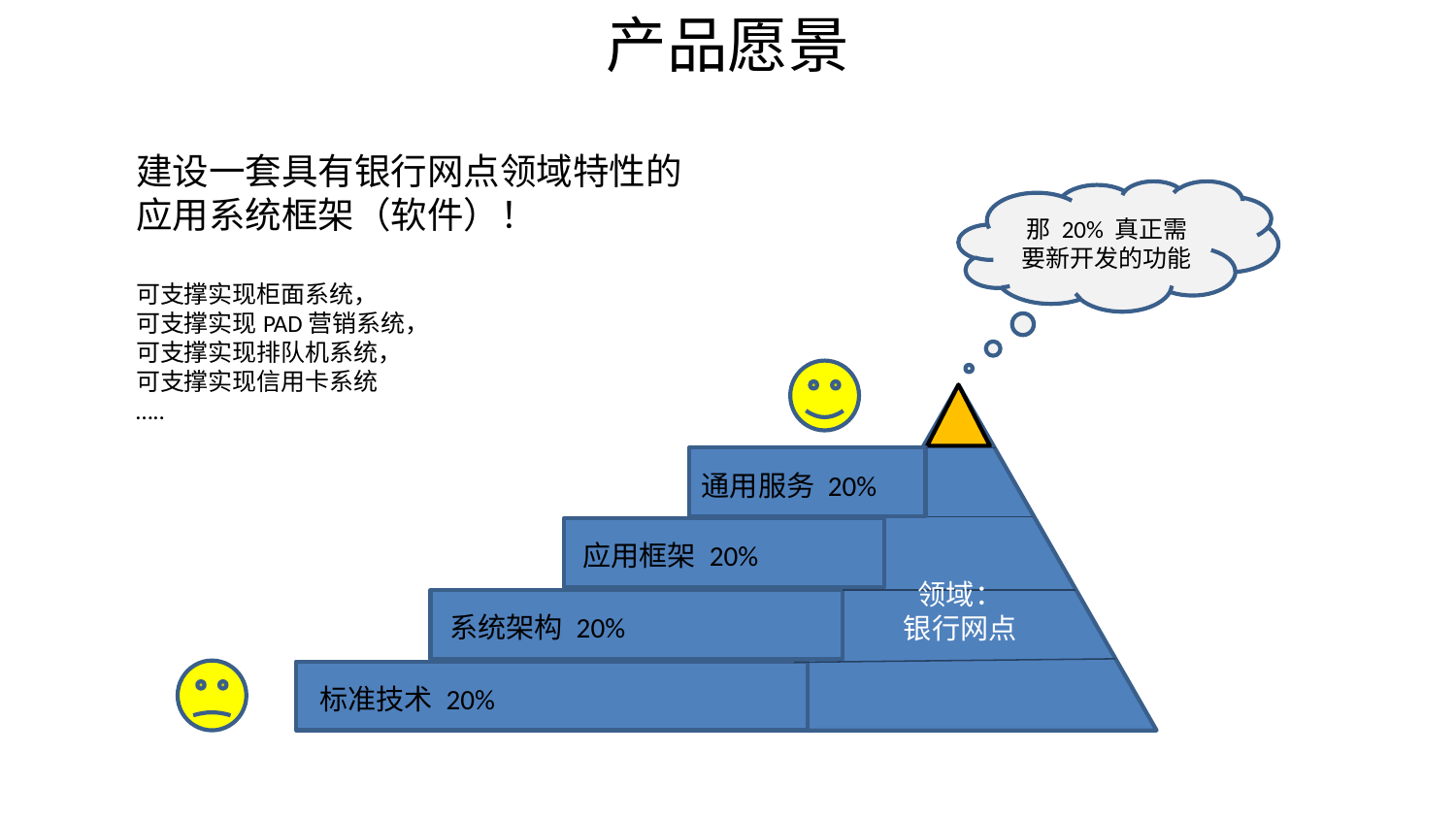

产品愿景
建设一套具有银行网点领域特性的应用系统框架（软件）！

可支撑实现柜面系统，
可支撑实现PAD营销系统，
可支撑实现排队机系统，
可支撑实现信用卡系统
…..
那 20% 真正需要新开发的功能

通用服务 20%

应用框架 20%
领域：
银行网点

系统架构 20%

标准技术 20%